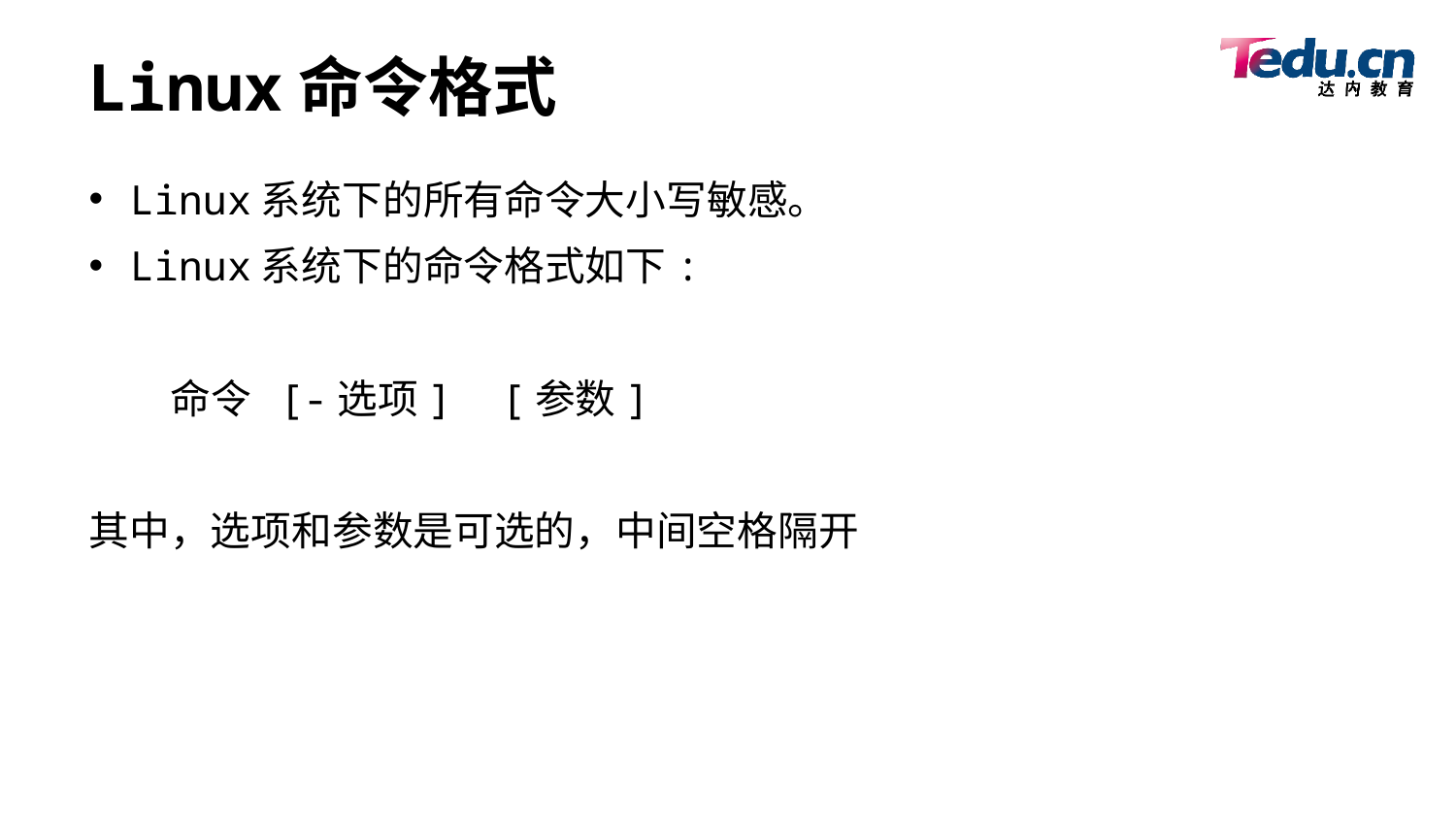

# Linux命令格式
Linux系统下的所有命令大小写敏感。
Linux系统下的命令格式如下:

        命令  [-选项]  [参数]

其中，选项和参数是可选的，中间空格隔开